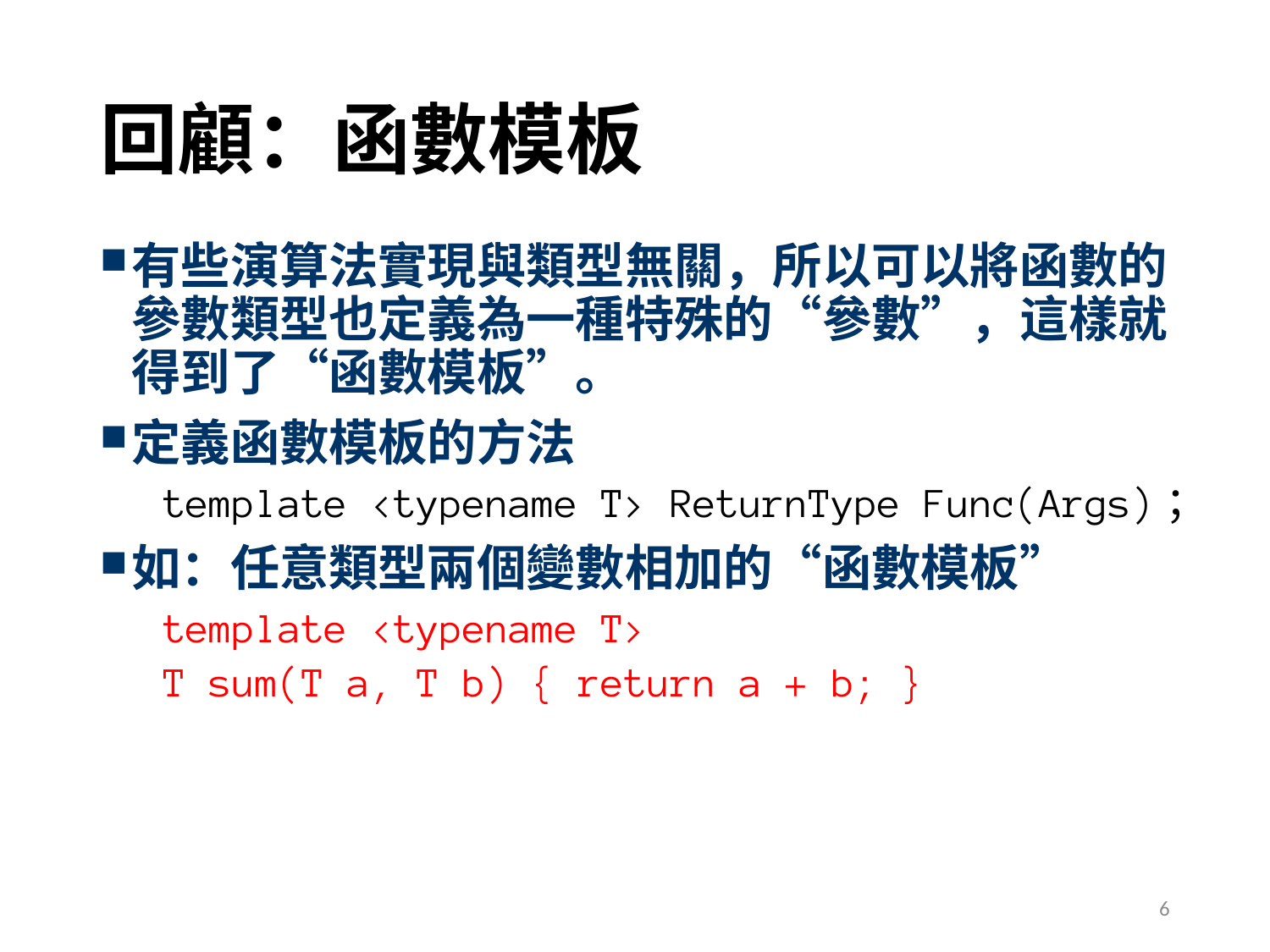

# 回顧：函數模板
有些演算法實現與類型無關，所以可以將函數的參數類型也定義為一種特殊的“參數”，這樣就得到了“函數模板”。
定義函數模板的方法
template <typename T> ReturnType Func(Args)；
如：任意類型兩個變數相加的“函數模板”
template <typename T>
T sum(T a, T b) { return a + b; }
6